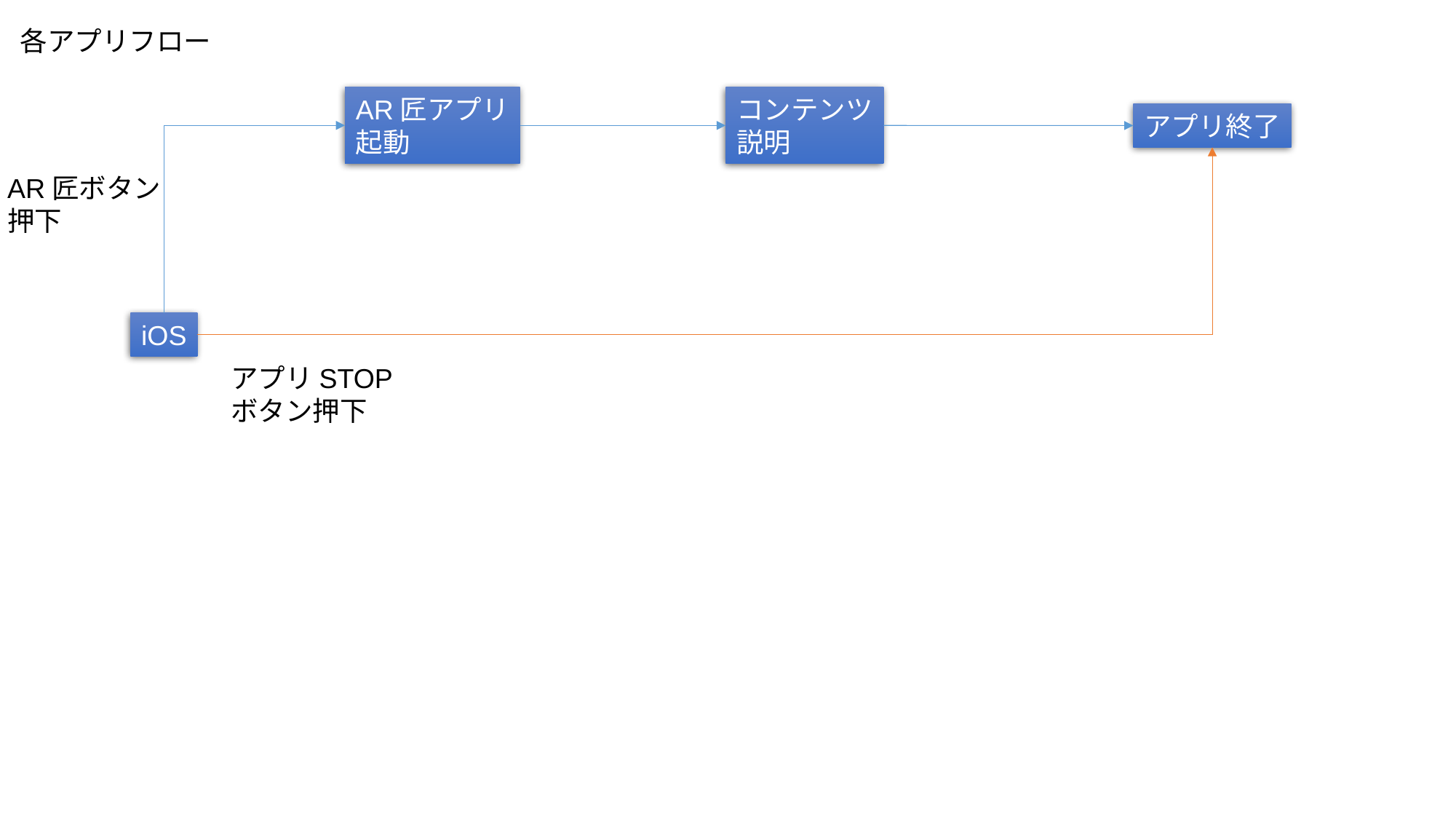

各アプリフロー
AR匠アプリ
起動
コンテンツ
説明
アプリ終了
AR匠ボタン
押下
iOS
アプリSTOP
ボタン押下